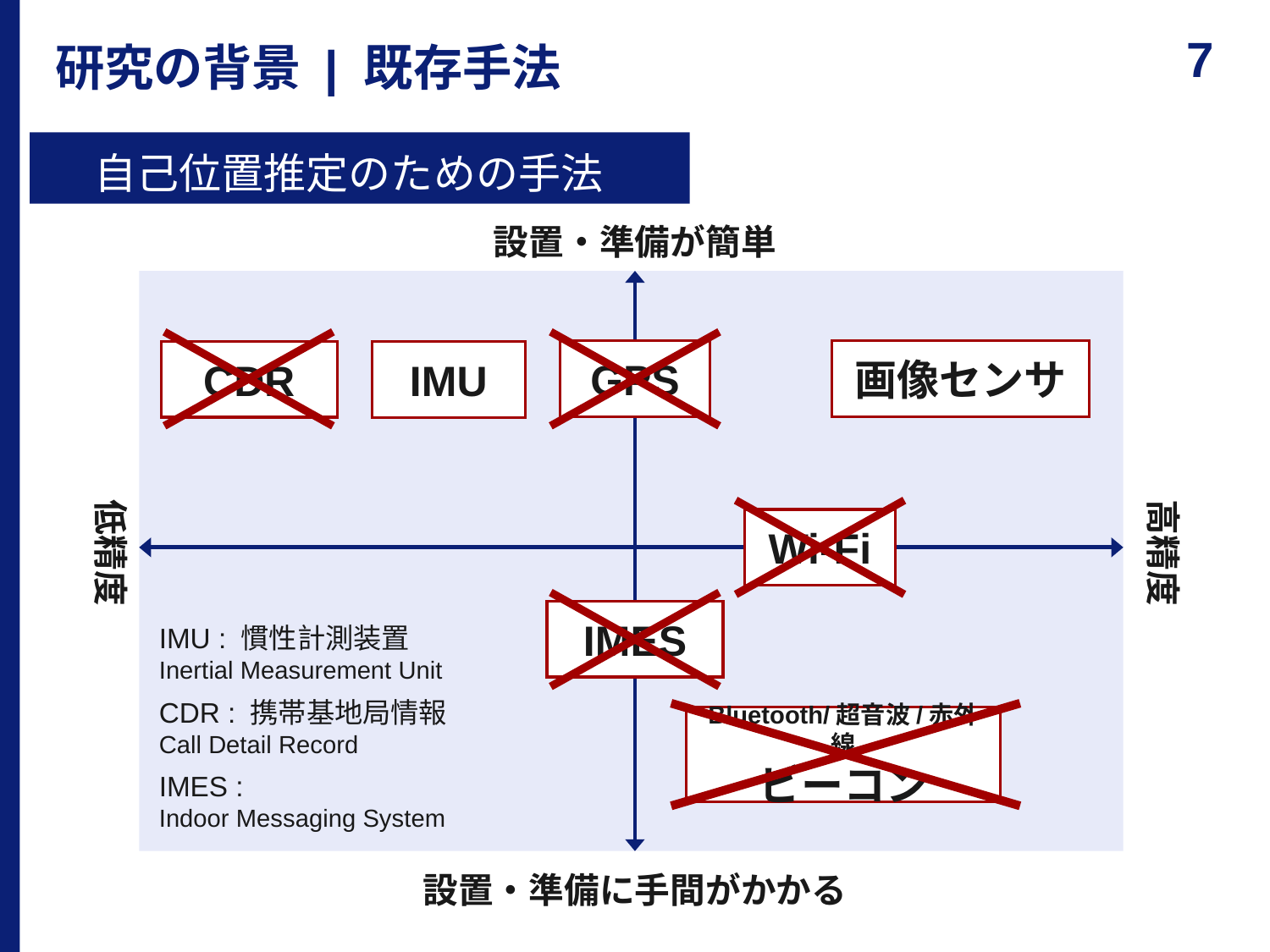

# 研究の背景 | 既存手法
自己位置推定のための手法
設置・準備が簡単

GPS
画像センサ
CDR
IMU

低精度
高精度
Wi-Fi

IMES
IMU : 慣性計測装置
Inertial Measurement Unit
CDR : 携帯基地局情報
Call Detail Record
IMES :
Indoor Messaging System

Bluetooth/超音波/赤外線
ビーコン
設置・準備に手間がかかる